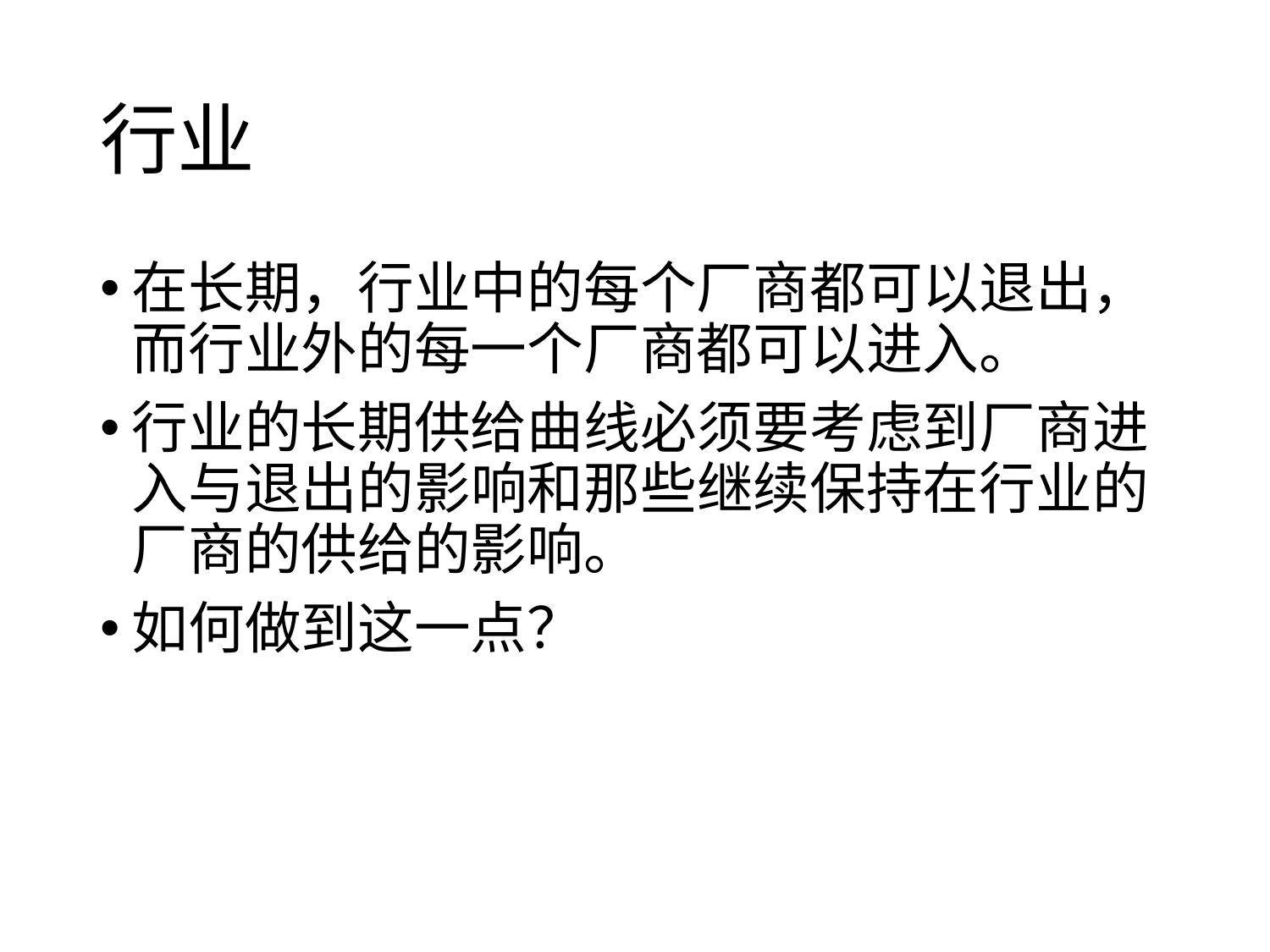

# 行业
在长期，行业中的每个厂商都可以退出，而行业外的每一个厂商都可以进入。
行业的长期供给曲线必须要考虑到厂商进入与退出的影响和那些继续保持在行业的厂商的供给的影响。
如何做到这一点？